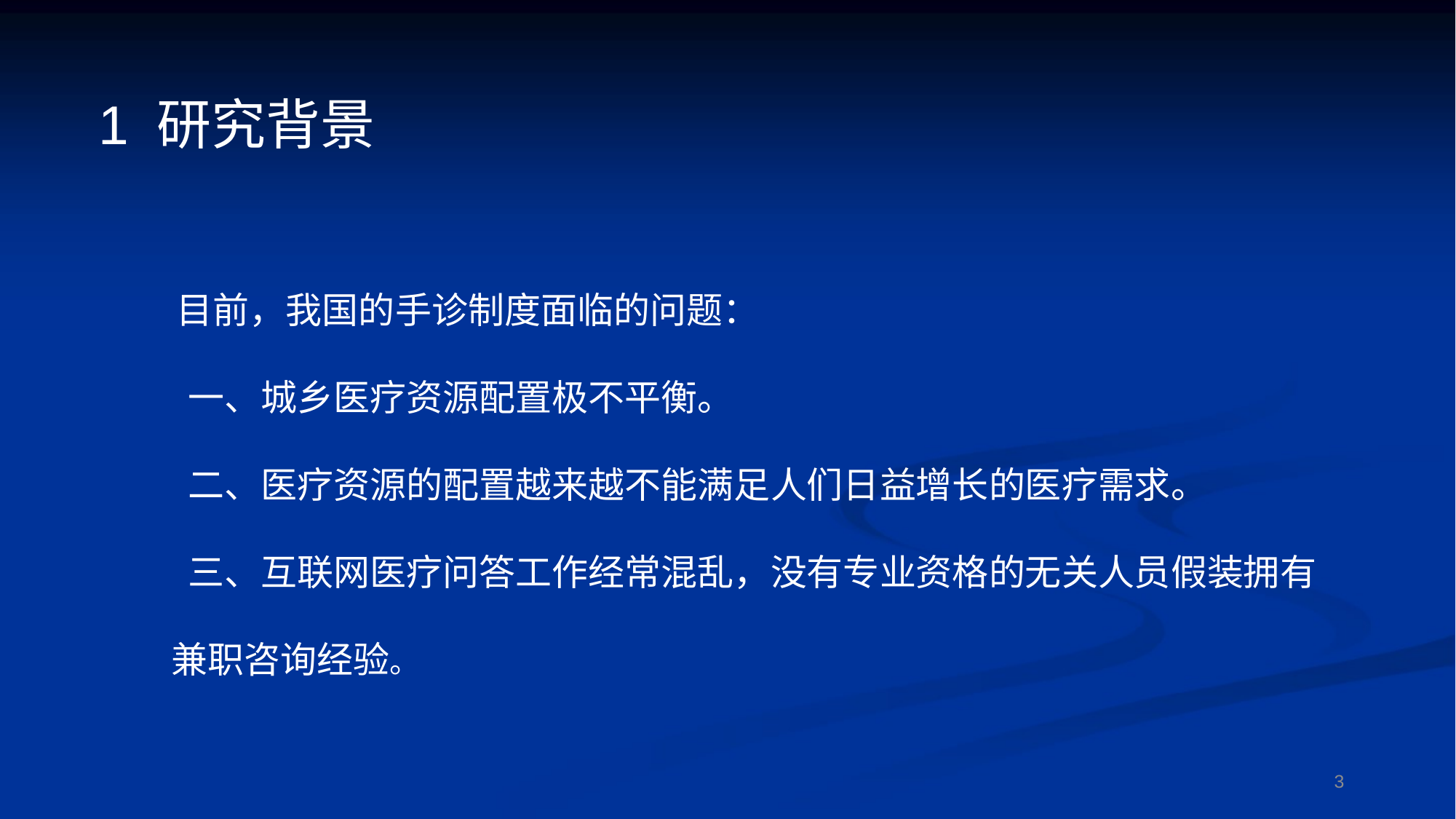

1 研究背景
       目前，我国的手诊制度面临的问题：
       一、城乡医疗资源配置极不平衡。
       二、医疗资源的配置越来越不能满足人们日益增长的医疗需求。
       三、互联网医疗问答工作经常混乱，没有专业资格的无关人员假装拥有          兼职咨询经验。

3